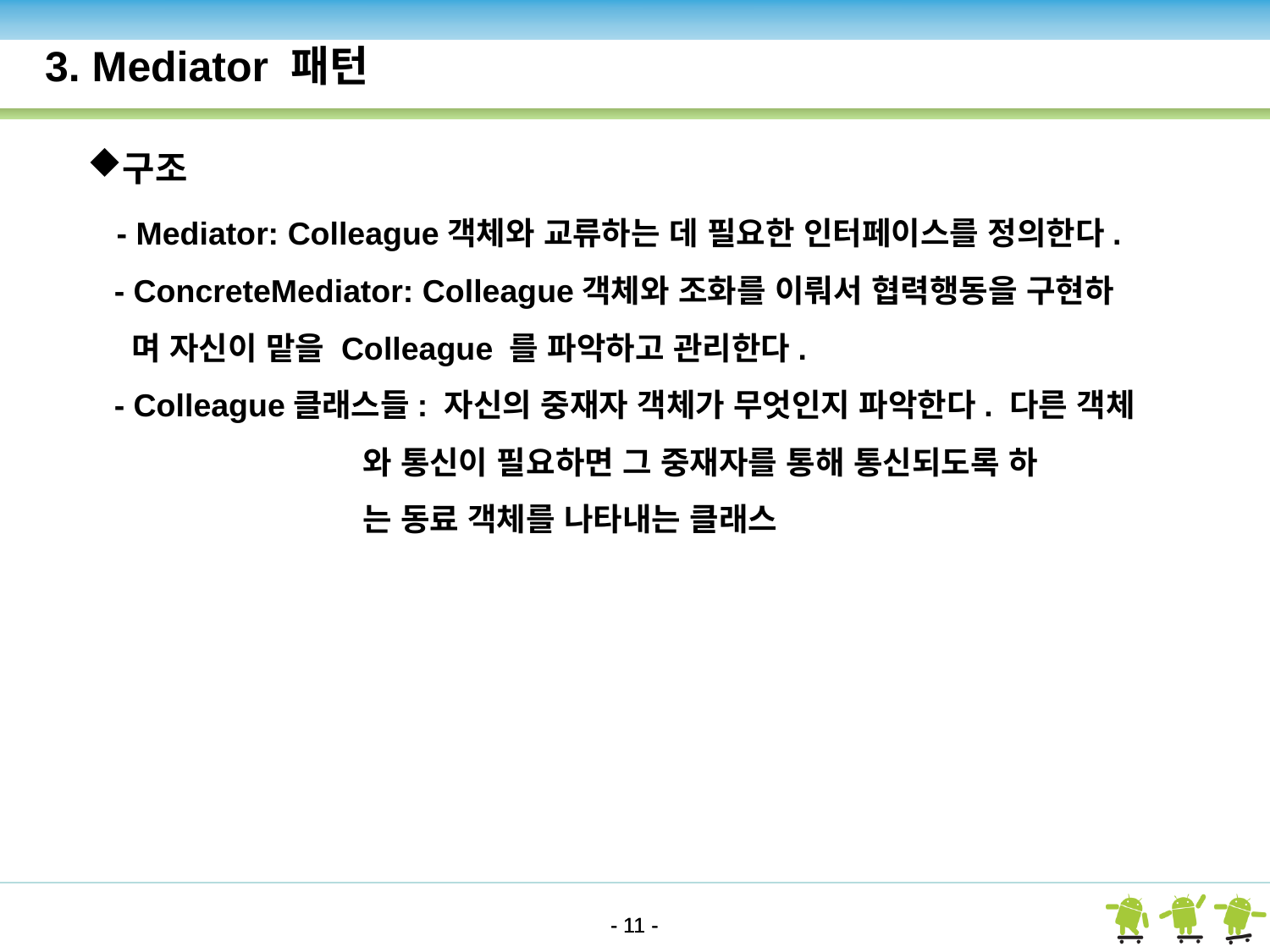

3. Mediator 패턴
구조
   - Mediator: Colleague객체와 교류하는 데 필요한 인터페이스를 정의한다.
   - ConcreteMediator: Colleague객체와 조화를 이뤄서 협력행동을 구현하
     며 자신이 맡을 Colleague 를 파악하고 관리한다.
   - Colleague클래스들: 자신의 중재자 객체가 무엇인지 파악한다. 다른 객체
                               와 통신이 필요하면 그 중재자를 통해 통신되도록 하
                               는 동료 객체를 나타내는 클래스
- 11 -
- 11 -